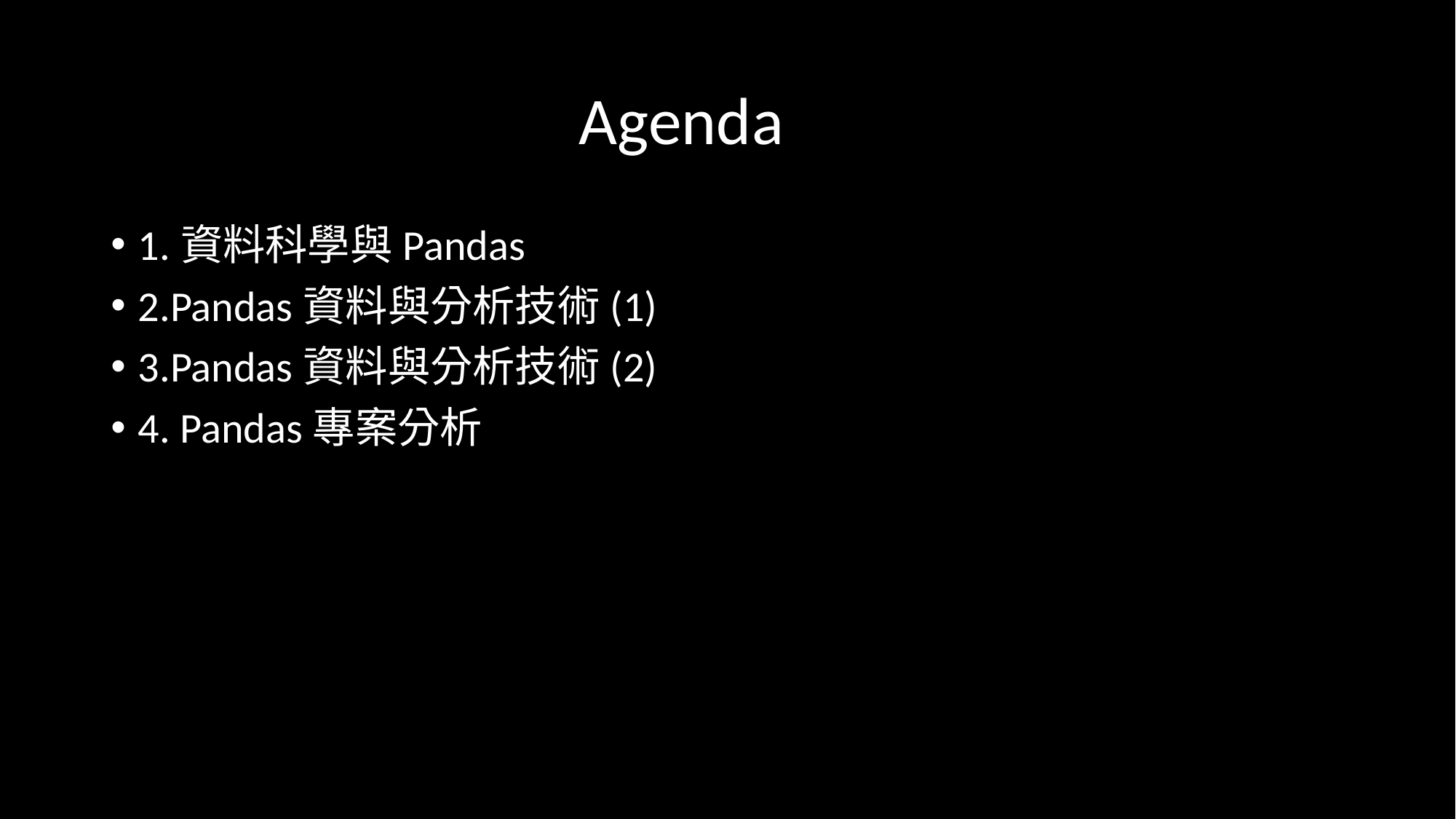

# Agenda
1.資料科學與Pandas
2.Pandas資料與分析技術(1)
3.Pandas資料與分析技術(2)
4. Pandas專案分析